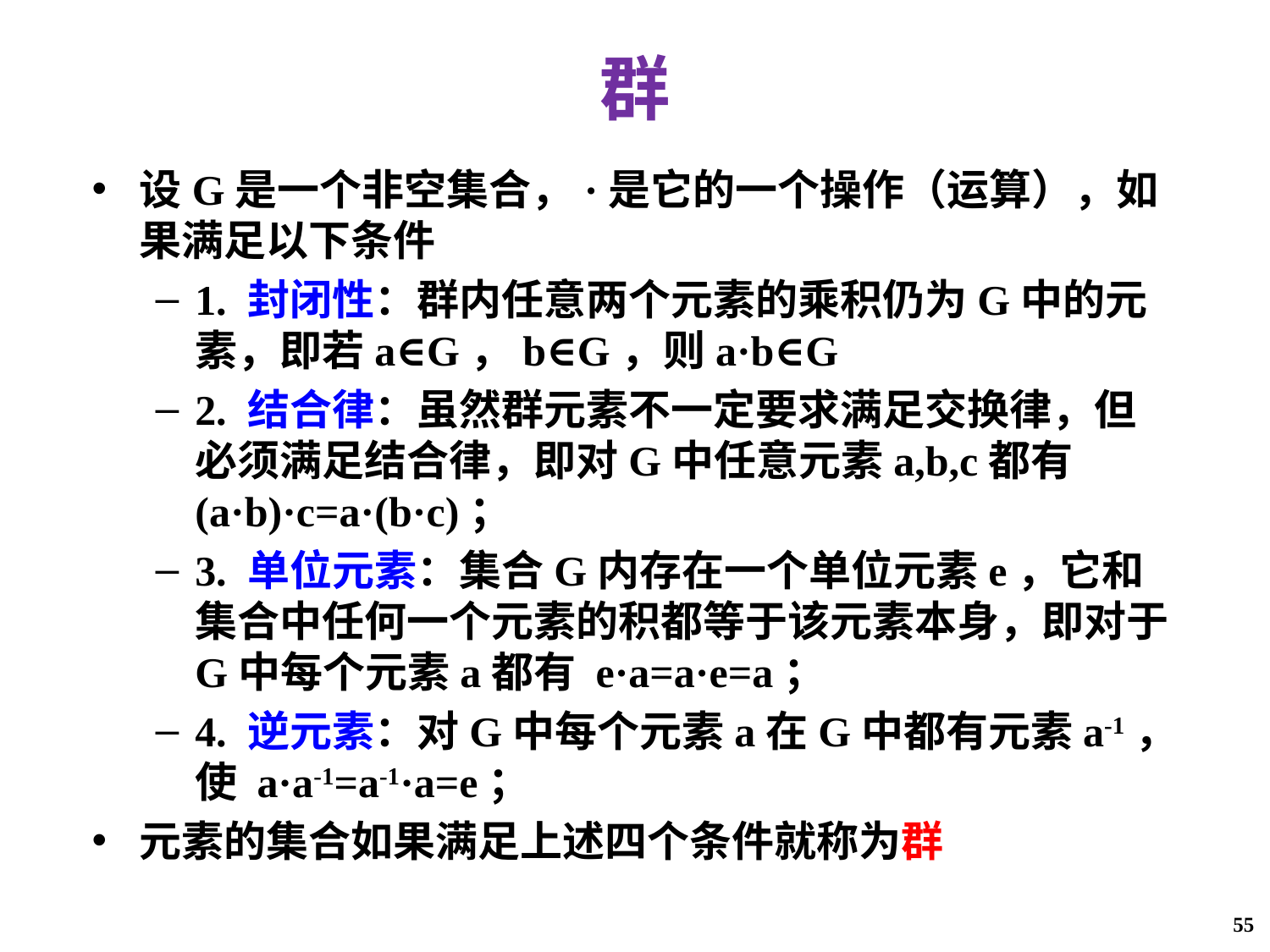

# 群
设G是一个非空集合，·是它的一个操作（运算），如果满足以下条件
1. 封闭性：群内任意两个元素的乘积仍为G中的元素，即若a∈G，b∈G，则a·b∈G
2. 结合律：虽然群元素不一定要求满足交换律，但必须满足结合律，即对G中任意元素a,b,c都有 (a·b)·c=a·(b·c)；
3. 单位元素：集合G内存在一个单位元素e，它和集合中任何一个元素的积都等于该元素本身，即对于G中每个元素a都有 e·a=a·e=a；
4. 逆元素：对G中每个元素a在G中都有元素a-1，使 a·a-1=a-1·a=e；
元素的集合如果满足上述四个条件就称为群
55